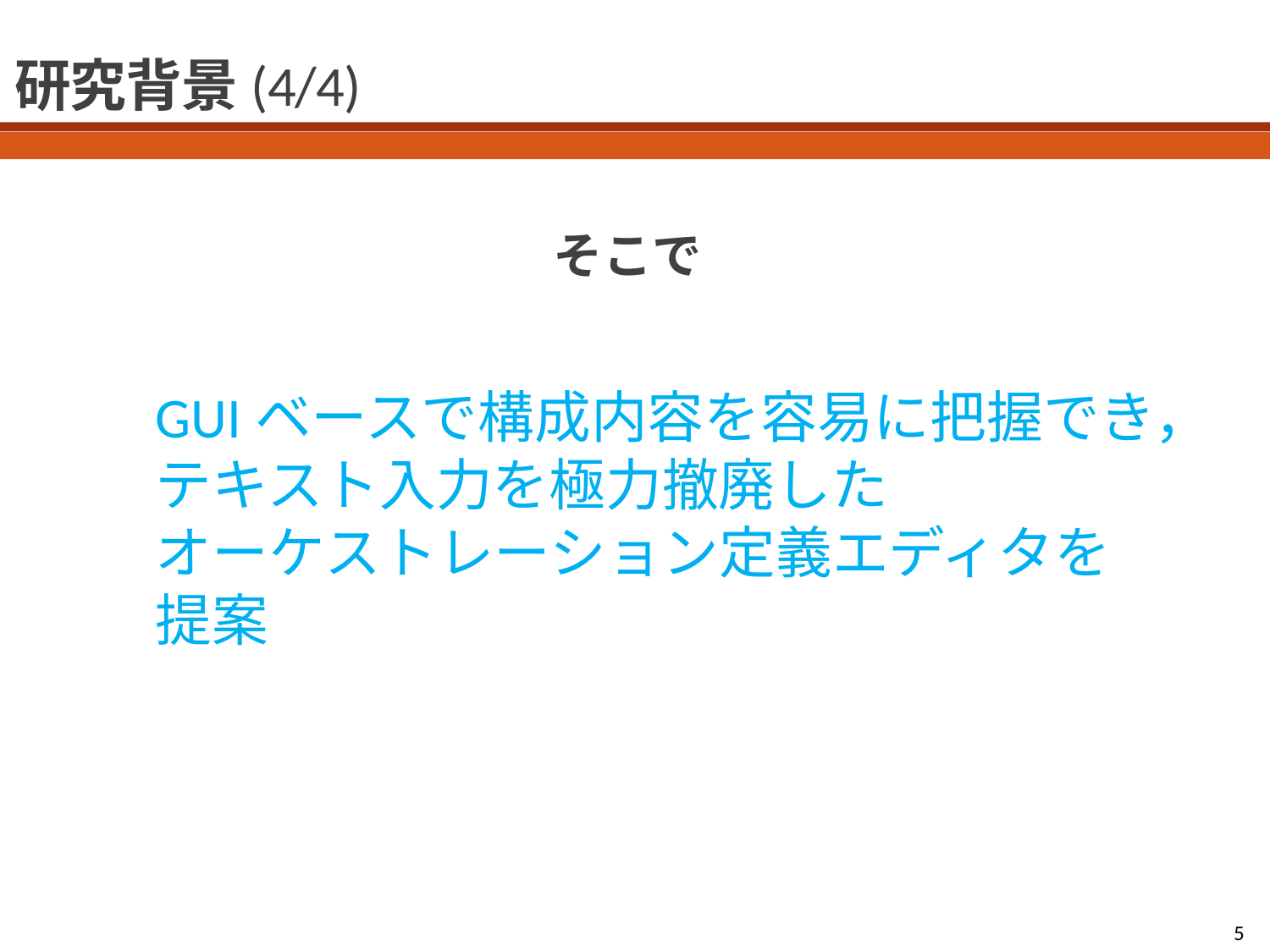

# 研究背景(4/4)
そこで
GUIベースで構成内容を容易に把握でき，
テキスト入力を極力撤廃した
オーケストレーション定義エディタを提案
5